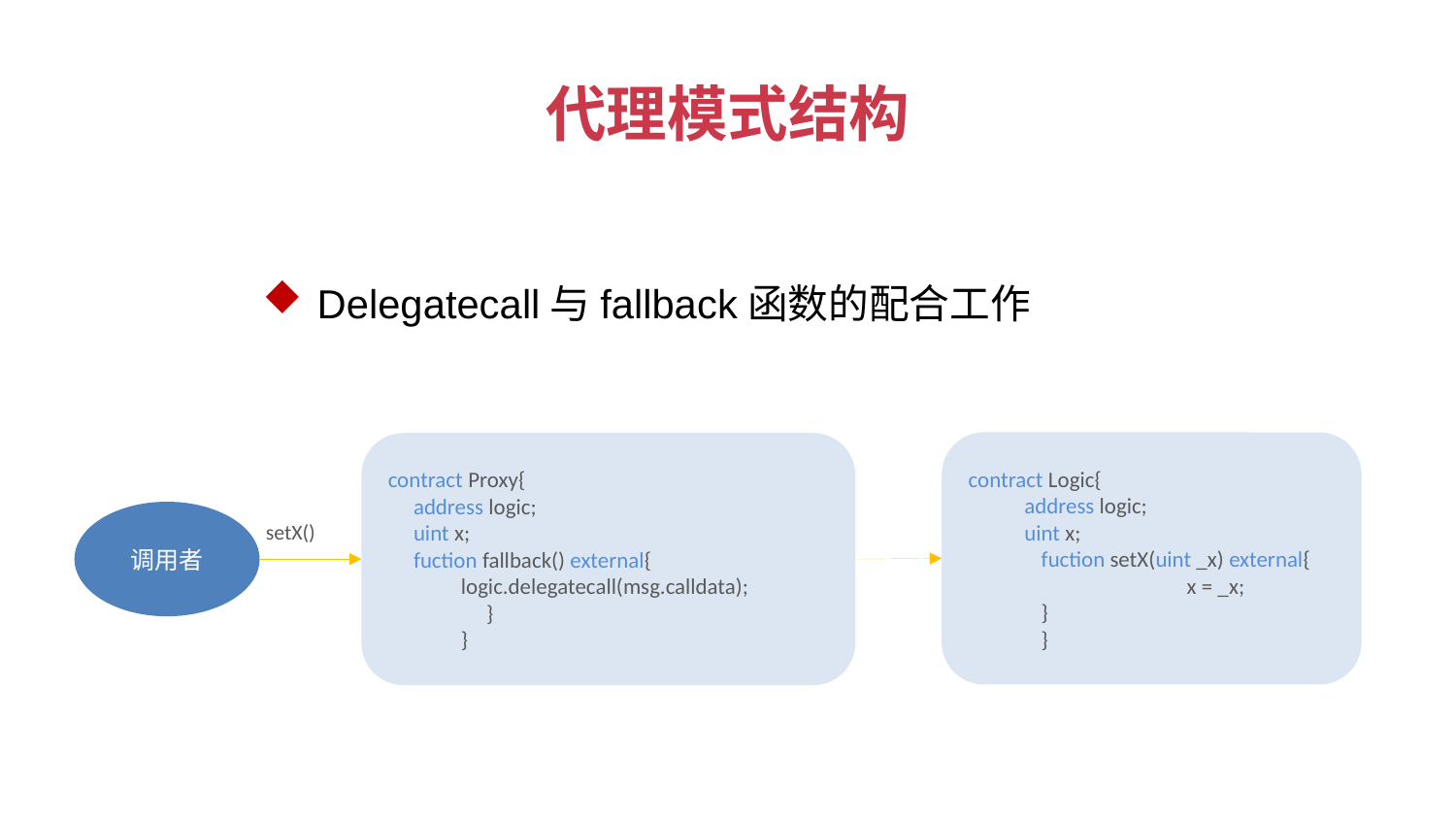

代理模式结构
Delegatecall与fallback函数的配合工作
contract Logic{
           address logic;
           uint x;
fuction setX(uint _x) external{
	x = _x;
}
}
contract Proxy{
     address logic;
     uint x;
     fuction fallback() external{
logic.delegatecall(msg.calldata);
     }
}
调用者
setX()